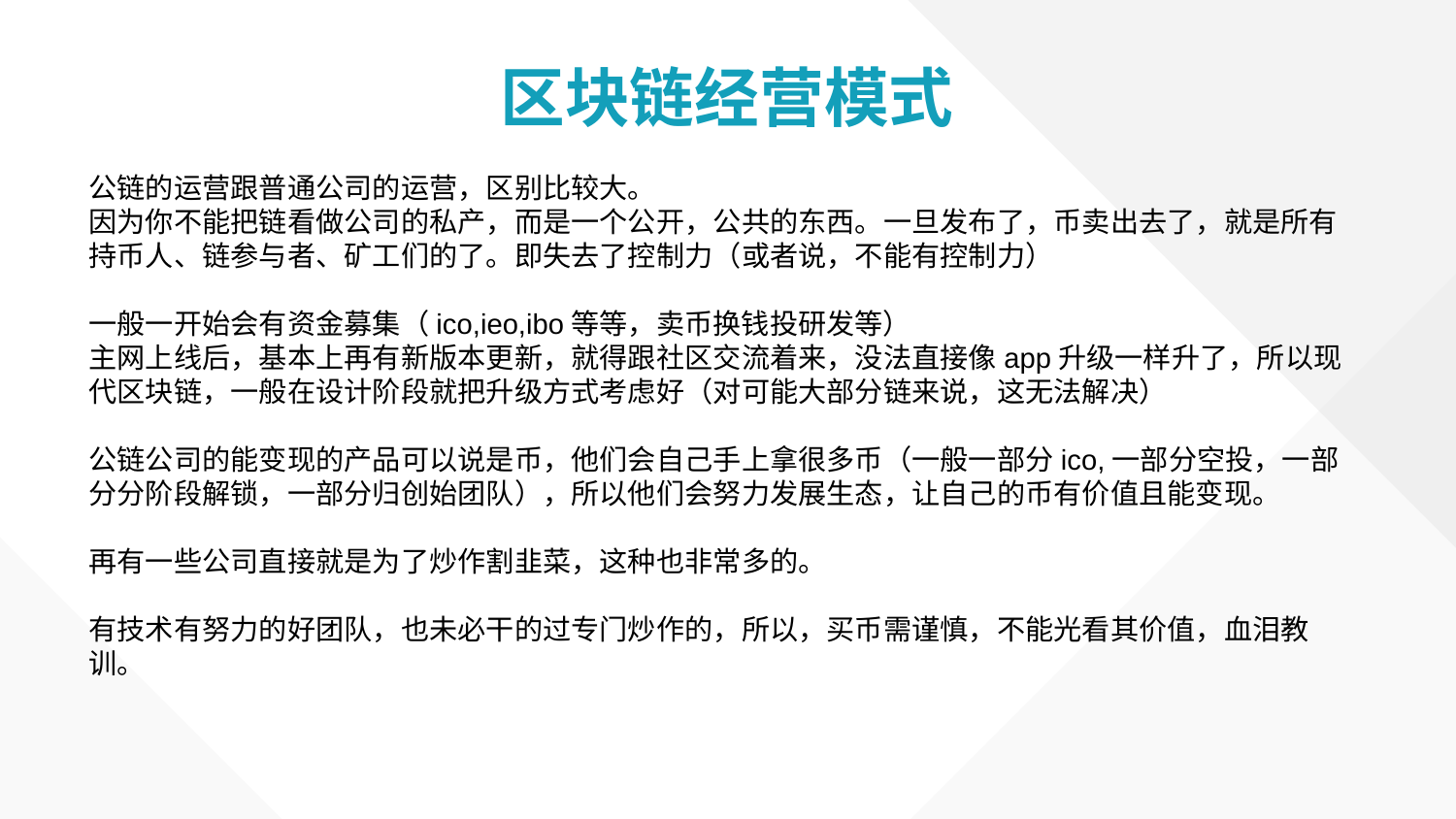

# 区块链经营模式
公链的运营跟普通公司的运营，区别比较大。
因为你不能把链看做公司的私产，而是一个公开，公共的东西。一旦发布了，币卖出去了，就是所有持币人、链参与者、矿工们的了。即失去了控制力（或者说，不能有控制力）

一般一开始会有资金募集（ico,ieo,ibo等等，卖币换钱投研发等）
主网上线后，基本上再有新版本更新，就得跟社区交流着来，没法直接像app升级一样升了，所以现代区块链，一般在设计阶段就把升级方式考虑好（对可能大部分链来说，这无法解决）

公链公司的能变现的产品可以说是币，他们会自己手上拿很多币（一般一部分ico,一部分空投，一部分分阶段解锁，一部分归创始团队），所以他们会努力发展生态，让自己的币有价值且能变现。

再有一些公司直接就是为了炒作割韭菜，这种也非常多的。

有技术有努力的好团队，也未必干的过专门炒作的，所以，买币需谨慎，不能光看其价值，血泪教训。